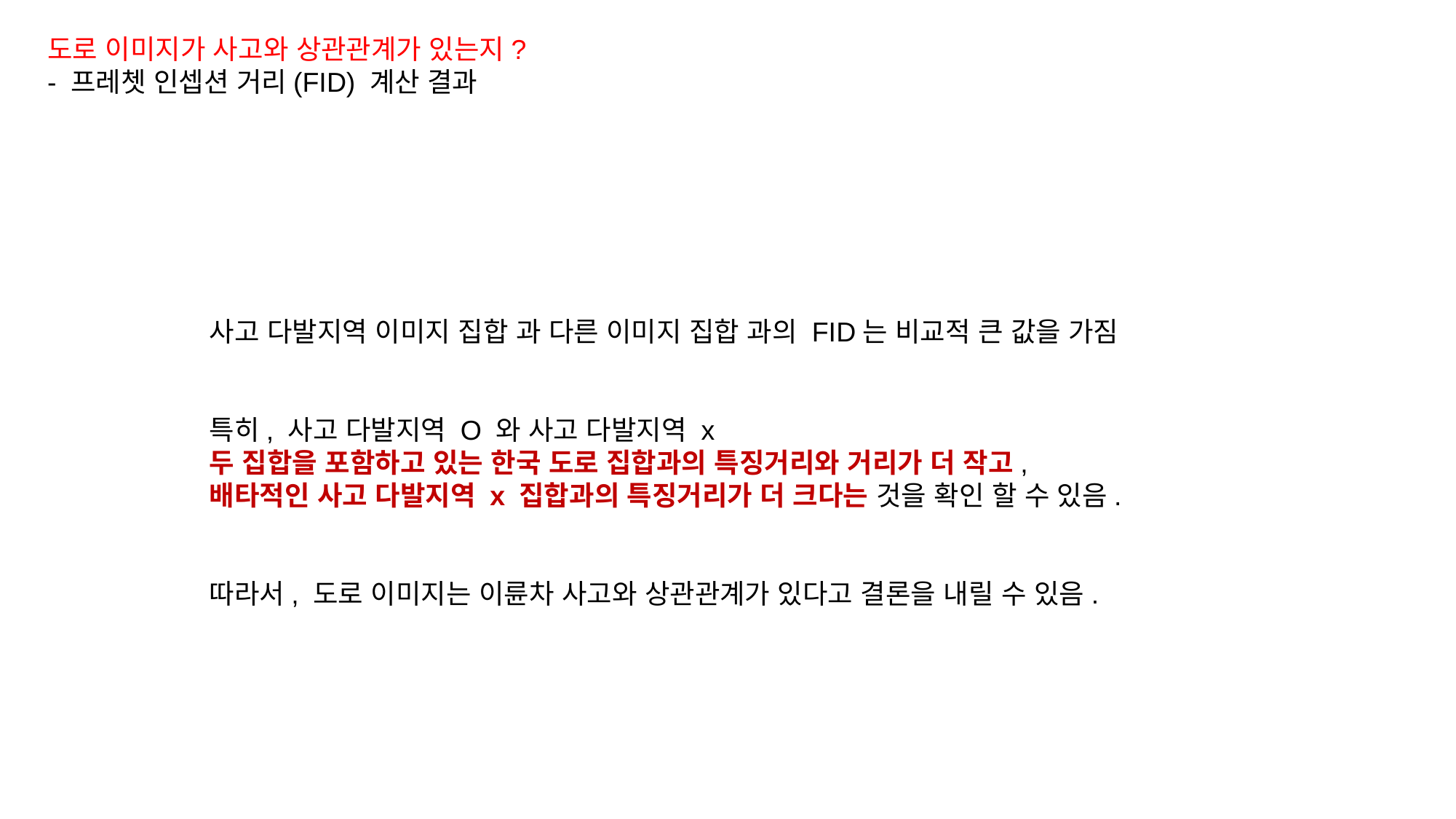

도로 이미지가 사고와 상관관계가 있는지?
- 프레쳇 인셉션 거리(FID) 계산 결과
사고 다발지역 이미지 집합 과 다른 이미지 집합 과의 FID는 비교적 큰 값을 가짐

특히, 사고 다발지역 O 와 사고 다발지역 x
두 집합을 포함하고 있는 한국 도로 집합과의 특징거리와 거리가 더 작고,
배타적인 사고 다발지역 x 집합과의 특징거리가 더 크다는 것을 확인 할 수 있음.

따라서, 도로 이미지는 이륜차 사고와 상관관계가 있다고 결론을 내릴 수 있음.